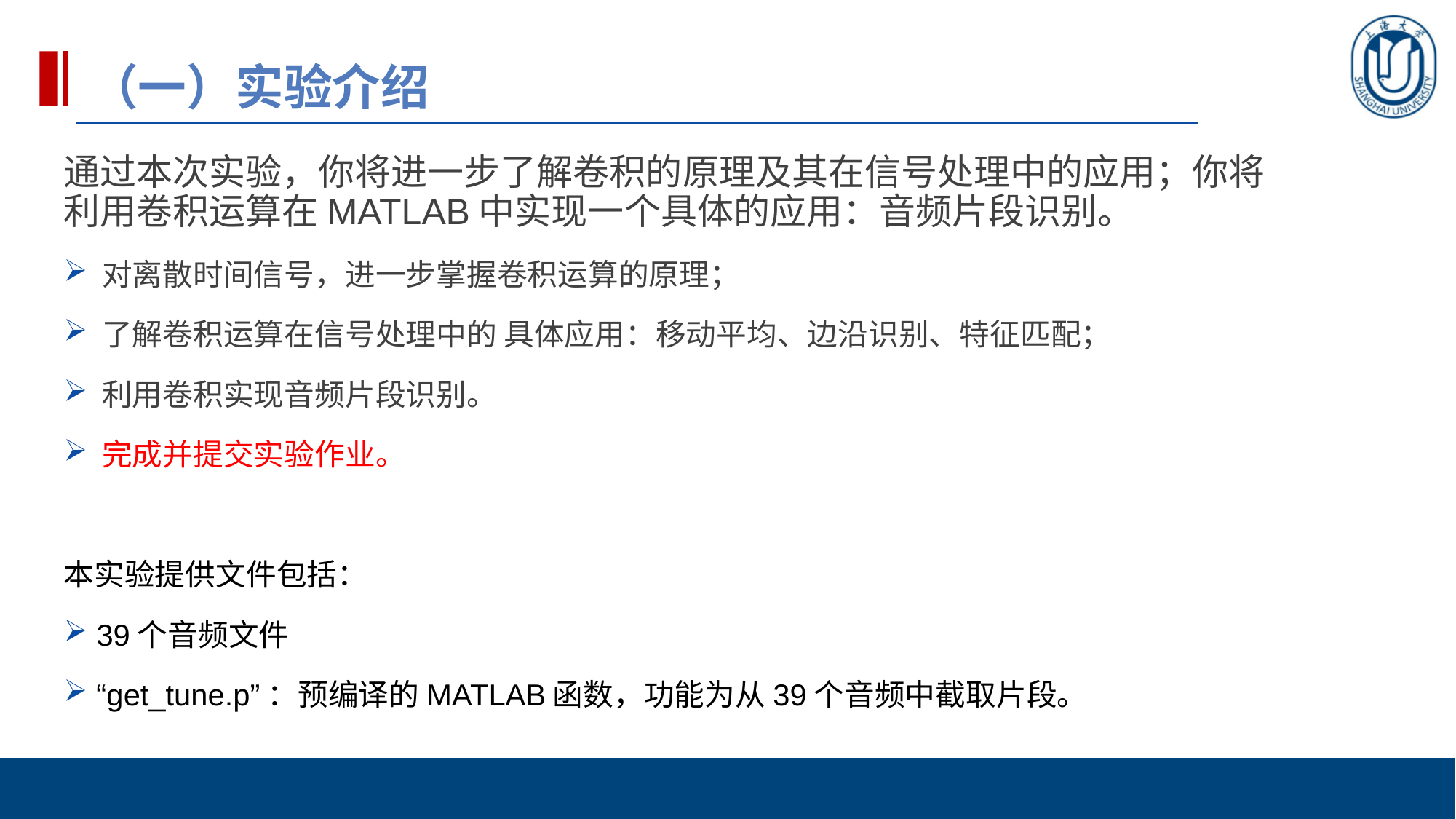

# （一）实验介绍
通过本次实验，你将进一步了解卷积的原理及其在信号处理中的应用；你将利用卷积运算在MATLAB中实现一个具体的应用：音频片段识别。
 对离散时间信号，进一步掌握卷积运算的原理；
 了解卷积运算在信号处理中的 具体应用：移动平均、边沿识别、特征匹配；
 利用卷积实现音频片段识别。
 完成并提交实验作业。

本实验提供文件包括：
 39个音频文件
 “get_tune.p”：预编译的MATLAB函数，功能为从39个音频中截取片段。